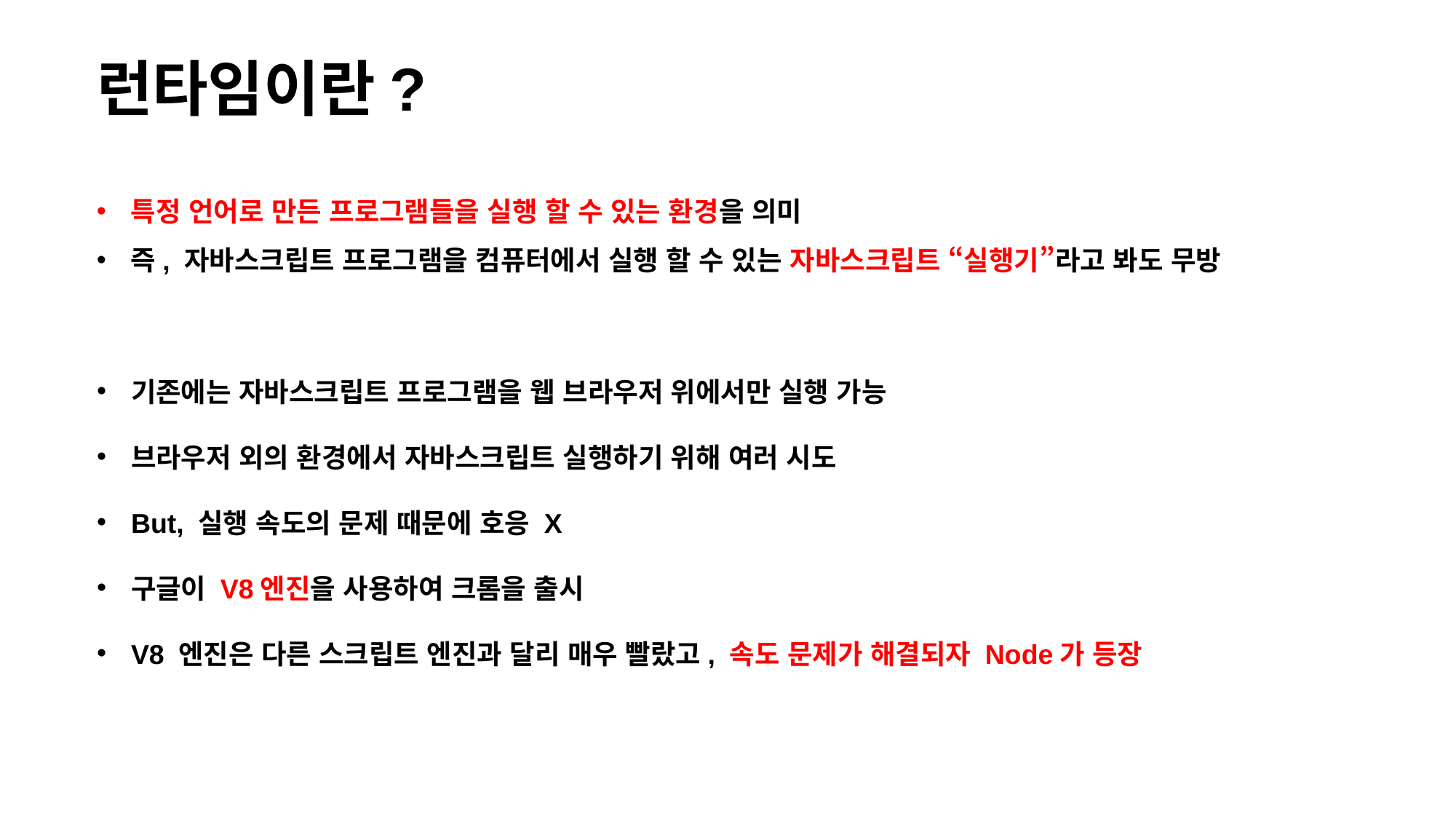

런타임이란?
특정 언어로 만든 프로그램들을 실행 할 수 있는 환경을 의미
즉, 자바스크립트 프로그램을 컴퓨터에서 실행 할 수 있는 자바스크립트 “실행기”라고 봐도 무방

기존에는 자바스크립트 프로그램을 웹 브라우저 위에서만 실행 가능
브라우저 외의 환경에서 자바스크립트 실행하기 위해 여러 시도
But, 실행 속도의 문제 때문에 호응 X
구글이 V8엔진을 사용하여 크롬을 출시
V8 엔진은 다른 스크립트 엔진과 달리 매우 빨랐고, 속도 문제가 해결되자 Node가 등장